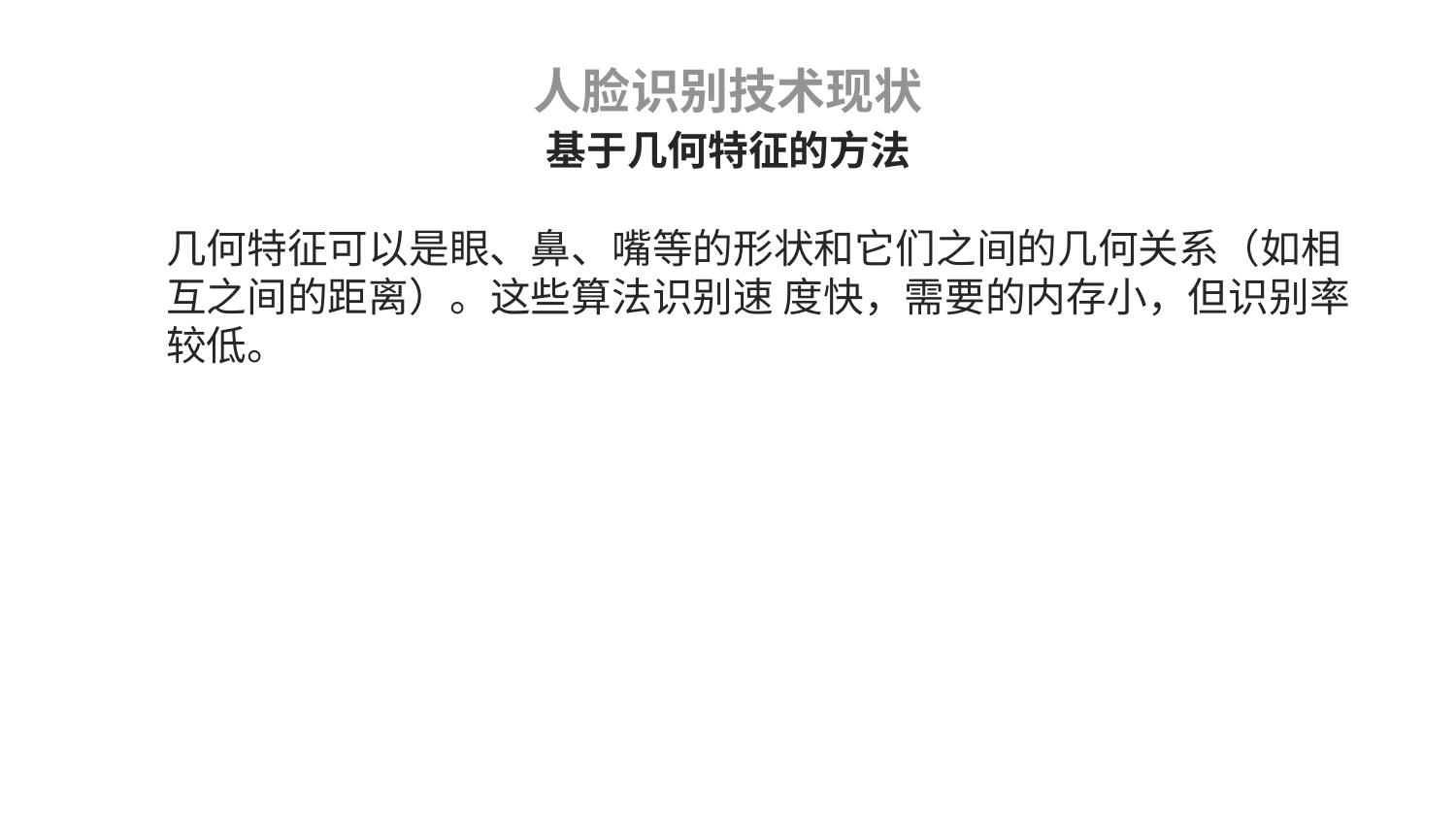

# 人脸识别技术现状
基于几何特征的方法
几何特征可以是眼、鼻、嘴等的形状和它们之间的几何关系（如相互之间的距离）。这些算法识别速 度快，需要的内存小，但识别率较低。